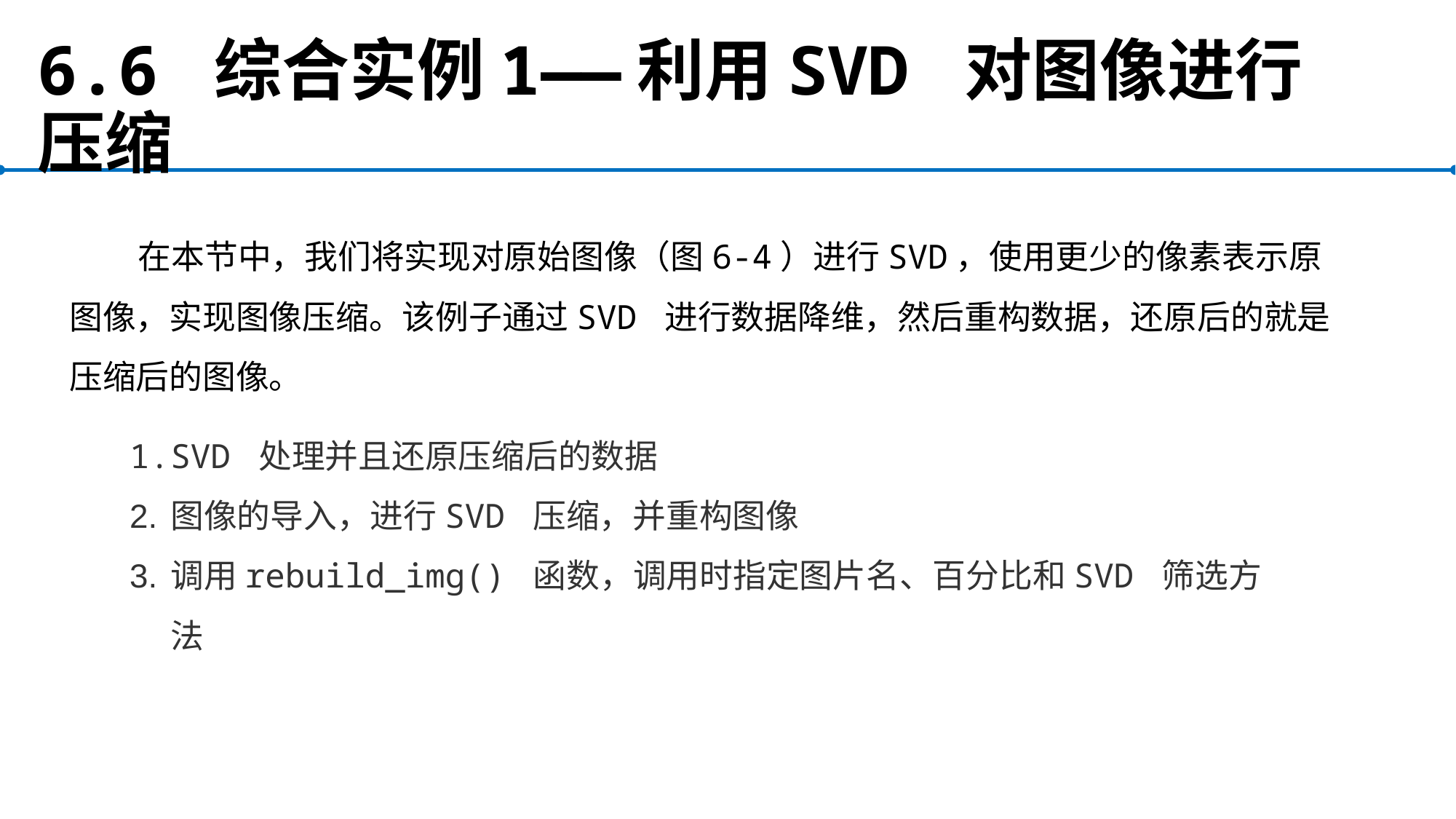

# 6.6 综合实例1——利用SVD 对图像进行压缩
在本节中，我们将实现对原始图像（图6-4）进行SVD，使用更少的像素表示原图像，实现图像压缩。该例子通过SVD 进行数据降维，然后重构数据，还原后的就是压缩后的图像。
SVD 处理并且还原压缩后的数据
图像的导入，进行SVD 压缩，并重构图像
调用rebuild_img() 函数，调用时指定图片名、百分比和SVD 筛选方法